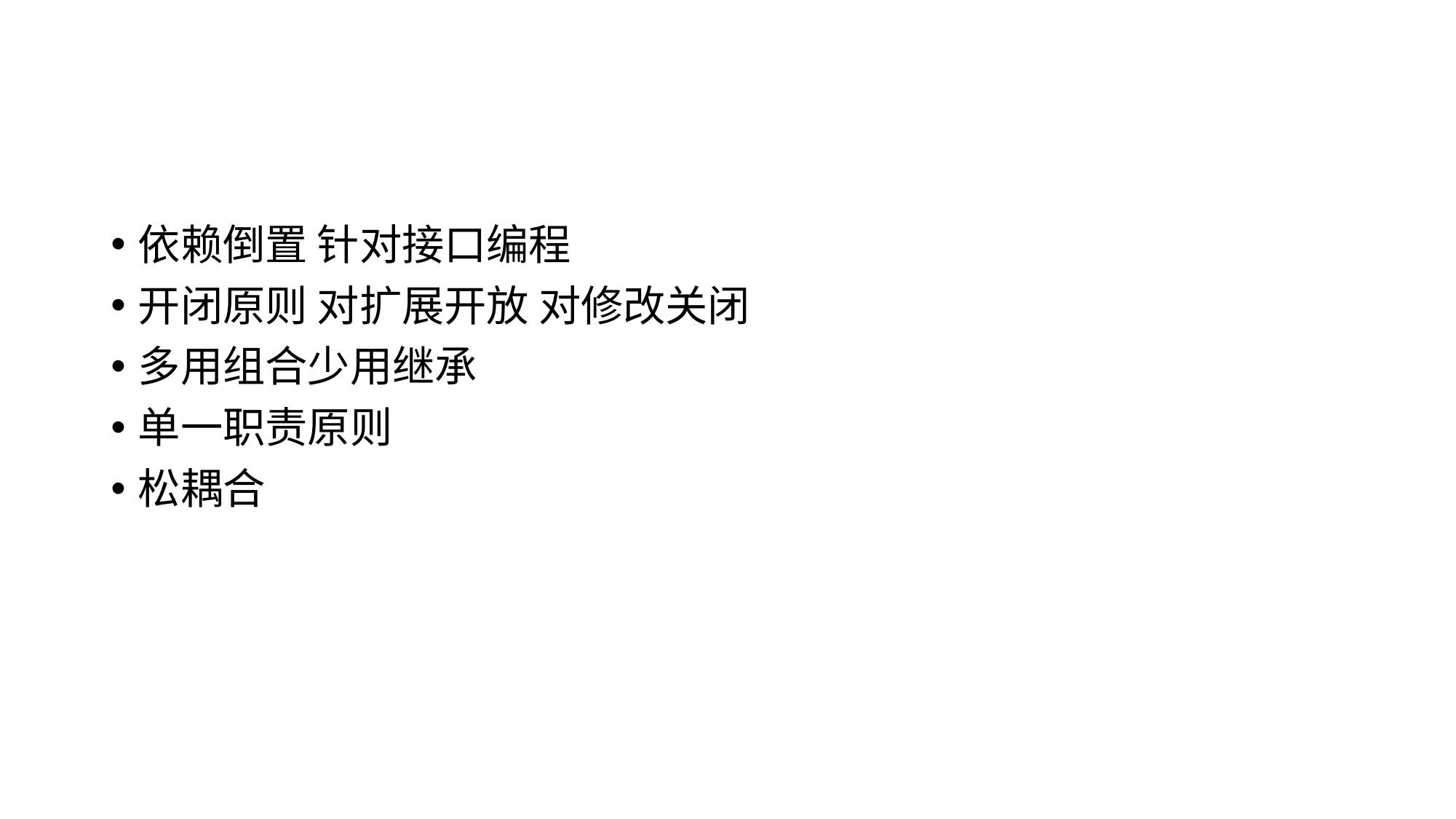

#
依赖倒置 针对接口编程
开闭原则 对扩展开放 对修改关闭
多用组合少用继承
单一职责原则
松耦合